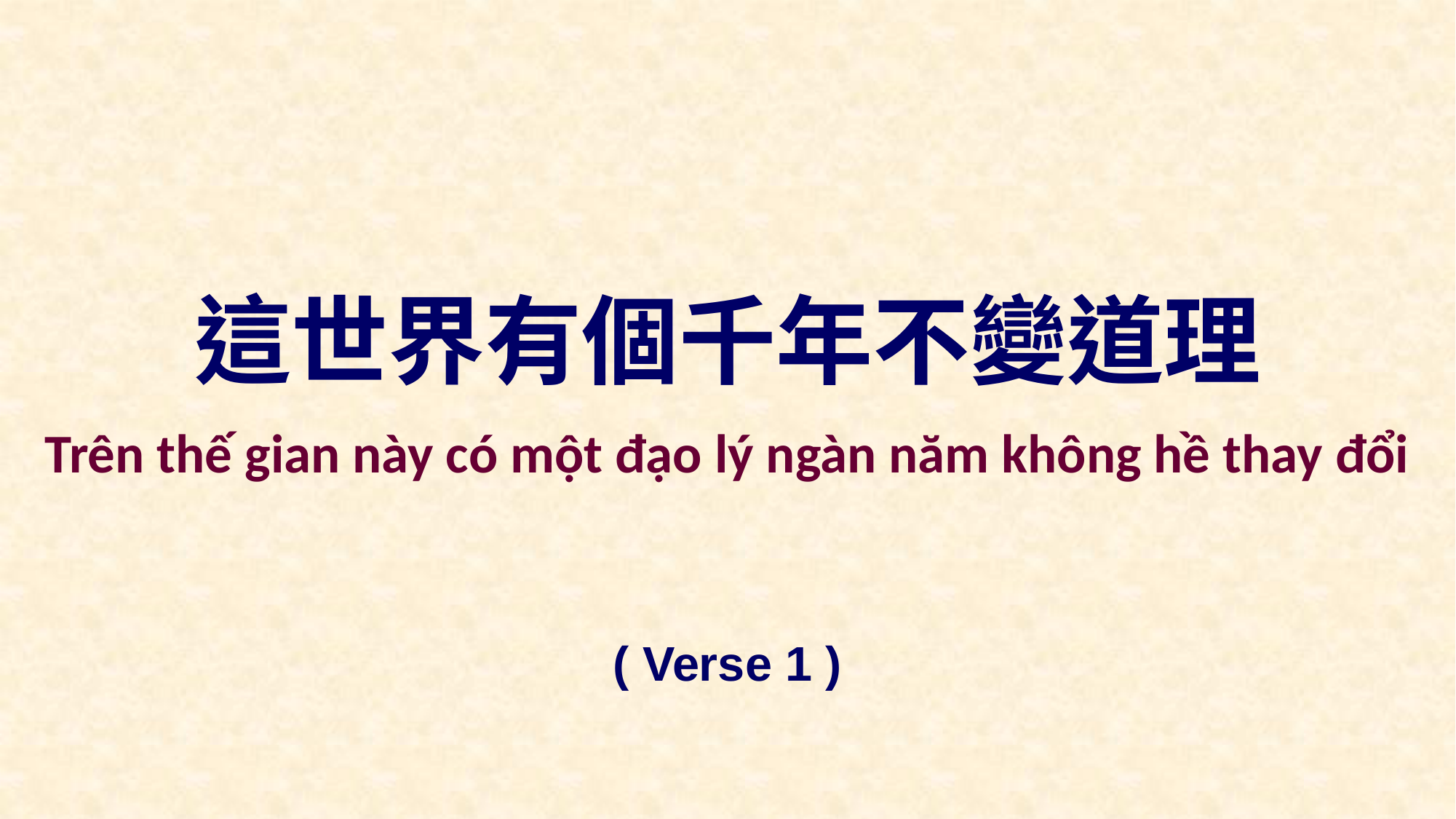

這世界有個千年不變道理
Trên thế gian này có một đạo lý ngàn năm không hề thay đổi
( Verse 1 )